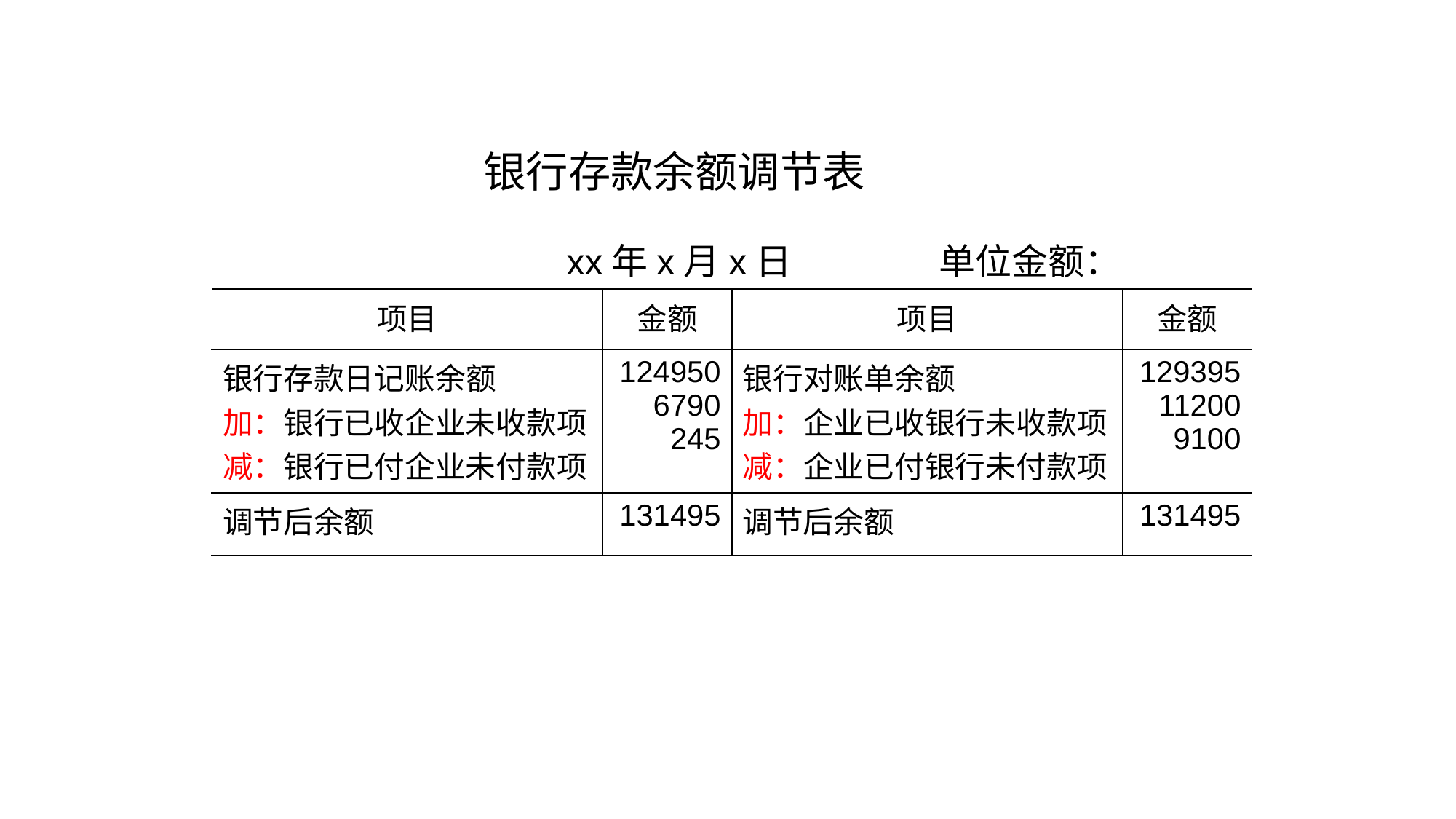

#
银行存款余额调节表
xx年x月x日
单位金额：
| 项目 | 金额 | 项目 | 金额 |
| --- | --- | --- | --- |
| 银行存款日记账余额 加：银行已收企业未收款项 减：银行已付企业未付款项 | 124950 6790 245 | 银行对账单余额 加：企业已收银行未收款项 减：企业已付银行未付款项 | 129395 11200 9100 |
| 调节后余额 | 131495 | 调节后余额 | 131495 |